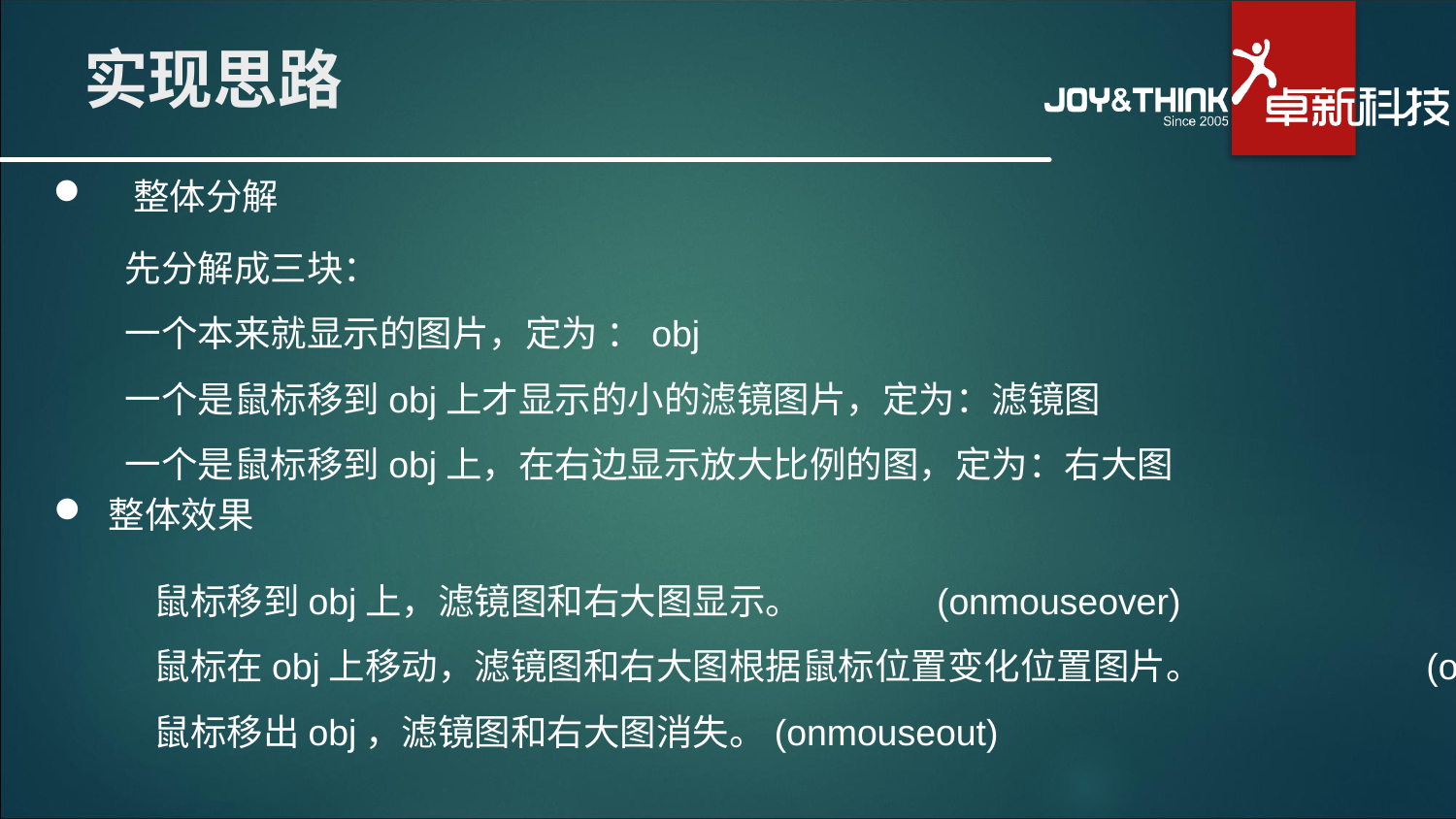

# 实现思路
  整体分解
先分解成三块：
一个本来就显示的图片，定为 ：obj
一个是鼠标移到obj上才显示的小的滤镜图片，定为：滤镜图
一个是鼠标移到obj上，在右边显示放大比例的图，定为：右大图
整体效果
鼠标移到obj上，滤镜图和右大图显示。	(onmouseover)
鼠标在obj上移动，滤镜图和右大图根据鼠标位置变化位置图片。	                       (onmousemove)
鼠标移出obj，滤镜图和右大图消失。(onmouseout)